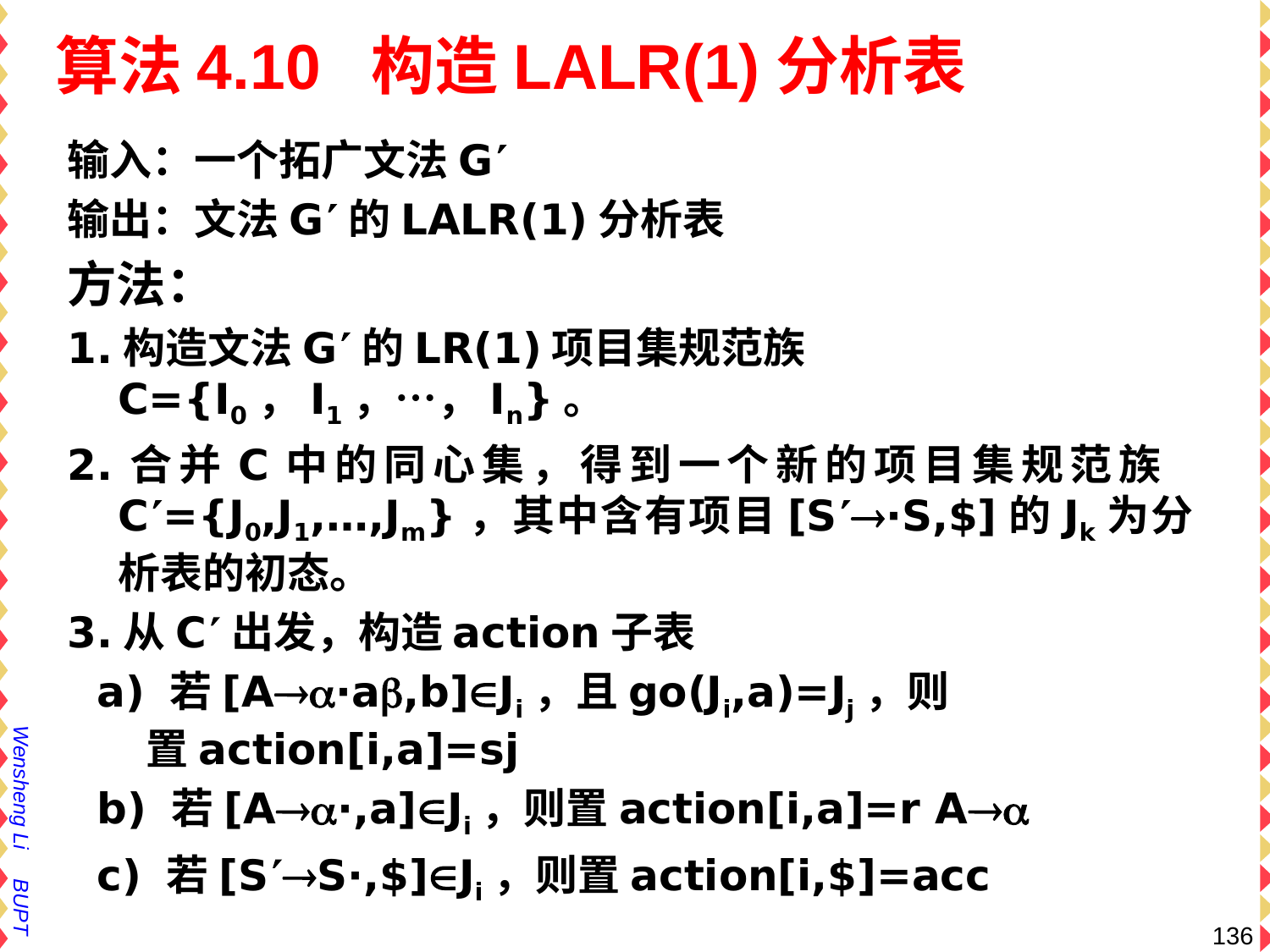

# 算法4.10  构造LALR(1)分析表
输入：一个拓广文法G′
输出：文法G′的LALR(1)分析表
方法：
1.构造文法G′的LR(1)项目集规范族
C={I0，I1，…，In}。
2.合并C中的同心集，得到一个新的项目集规范族   C′={J0,J1,…,Jm}，其中含有项目[S′→·S,$]的Jk为分析表的初态。
3.从C′出发，构造action子表
  a) 若[A→α·aβ,b]∈Ji，且go(Ji,a)=Jj，则
   置action[i,a]=sj
  b) 若[A→α·,a]∈Ji，则置action[i,a]=r A→α
  c) 若[S′→S·,$]∈Ji，则置action[i,$]=acc
136